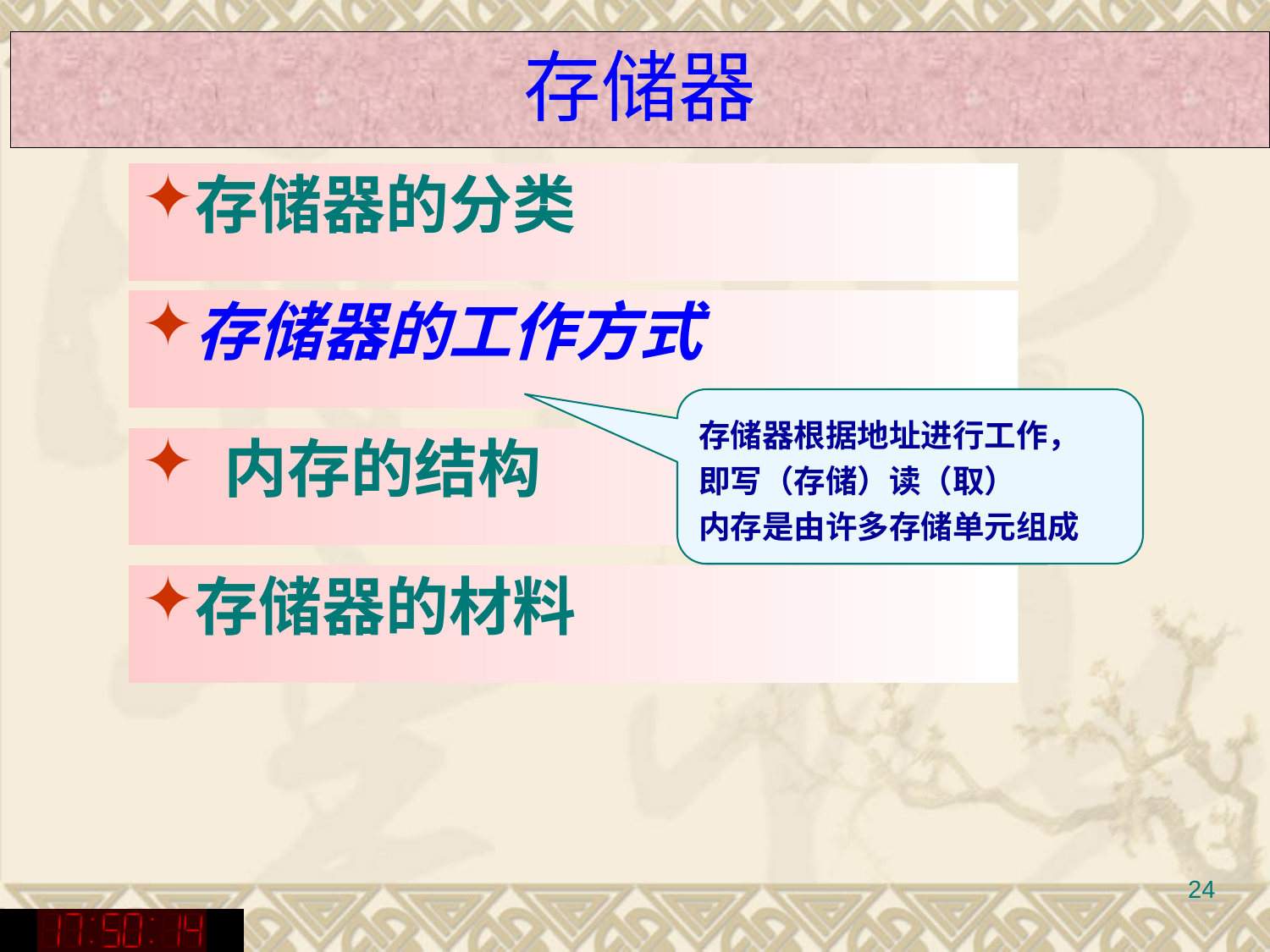

# 存储器
存储器的分类
存储器的工作方式
 内存的结构
存储器的材料
存储器根据地址进行工作，
即写（存储）读（取）
内存是由许多存储单元组成
24